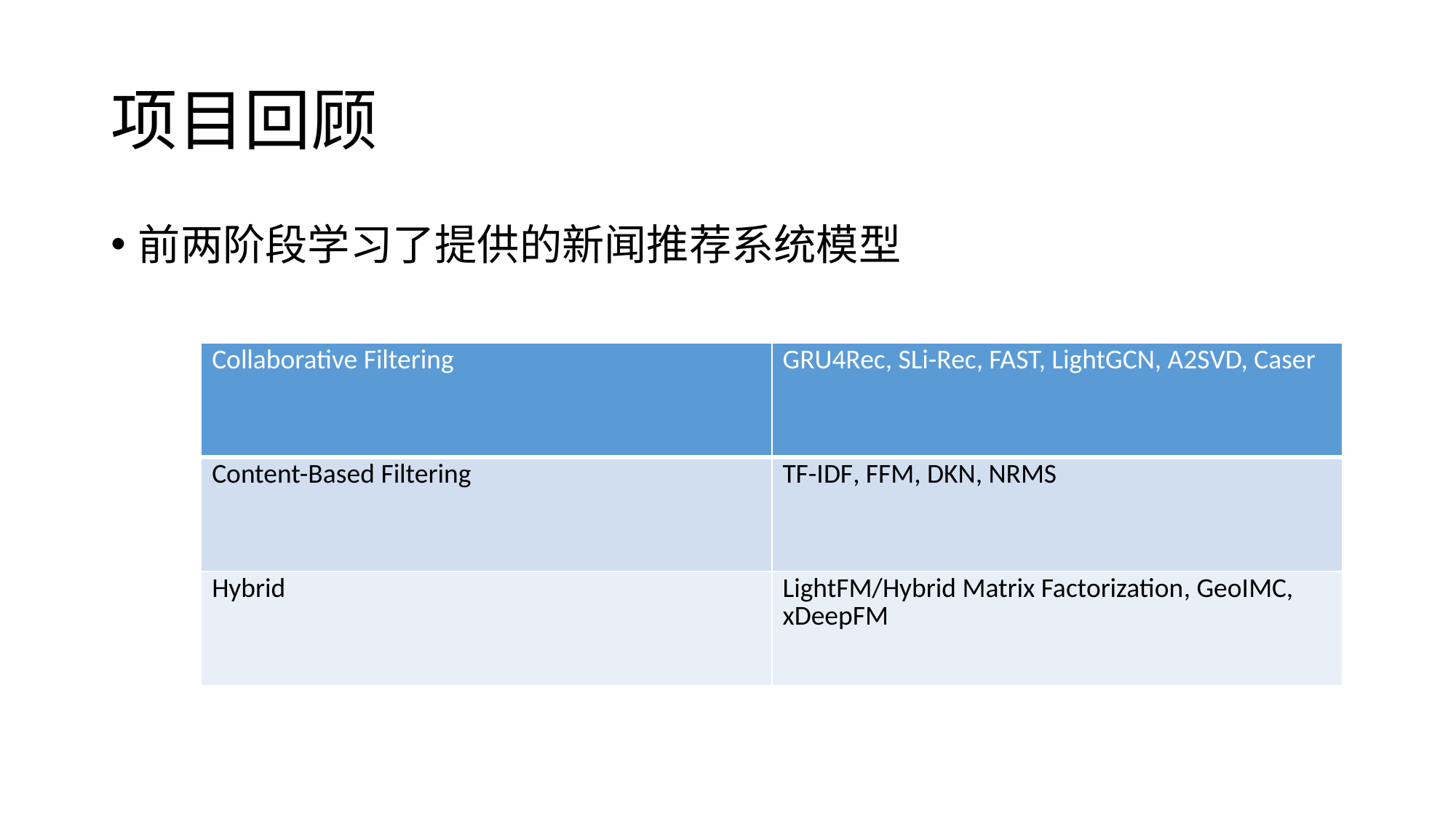

# 项目回顾
前两阶段学习了提供的新闻推荐系统模型
| Collaborative Filtering | GRU4Rec, SLi-Rec, FAST, LightGCN, A2SVD, Caser |
| --- | --- |
| Content-Based Filtering | TF-IDF, FFM, DKN, NRMS |
| Hybrid | LightFM/Hybrid Matrix Factorization, GeoIMC, xDeepFM |